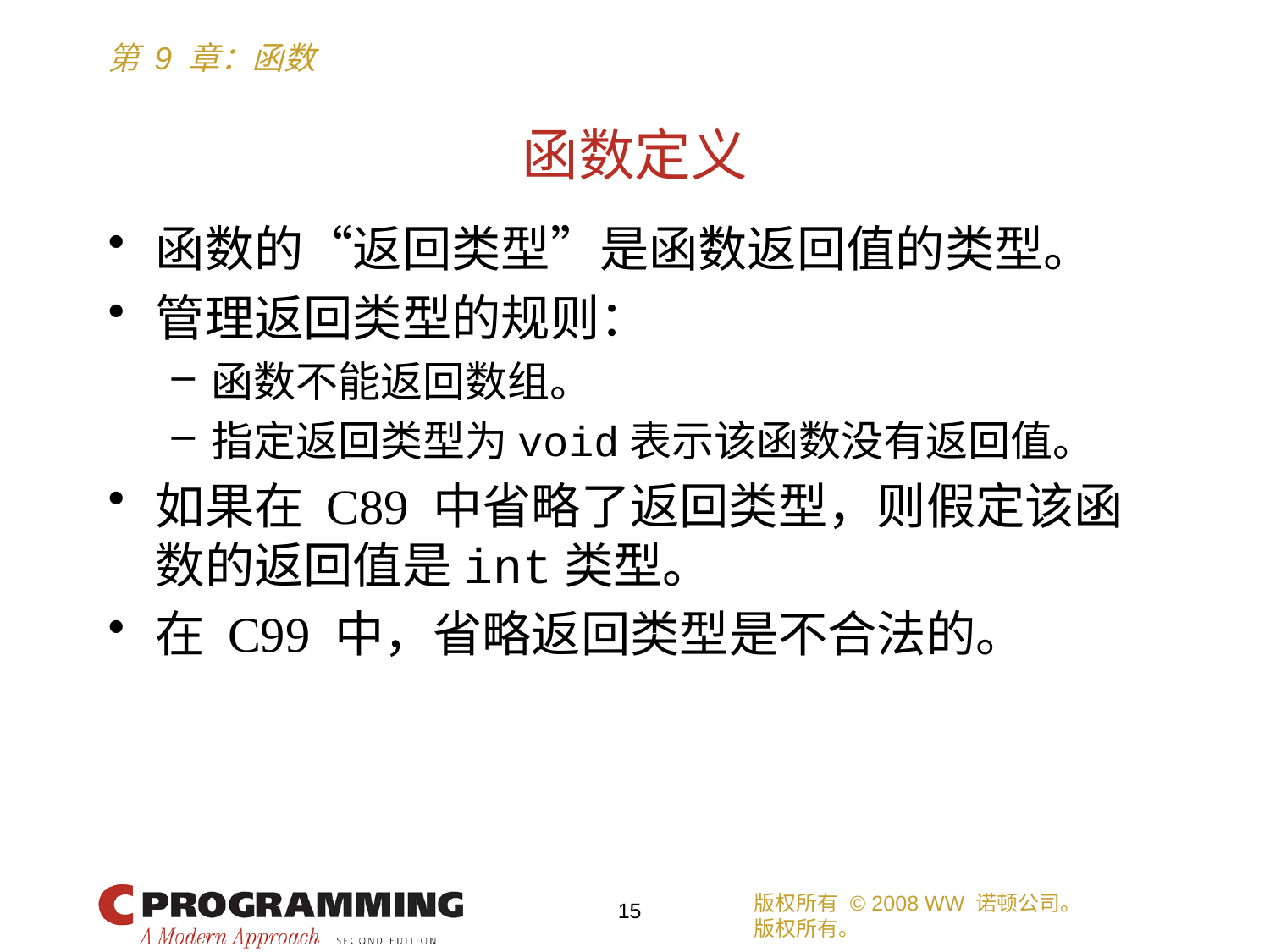

# 函数定义
函数的“返回类型”是函数返回值的类型。
管理返回类型的规则：
函数不能返回数组。
指定返回类型为void表示该函数没有返回值。
如果在 C89 中省略了返回类型，则假定该函数的返回值是int类型。
在 C99 中，省略返回类型是不合法的。
版权所有 © 2008 WW 诺顿公司。
版权所有。
15